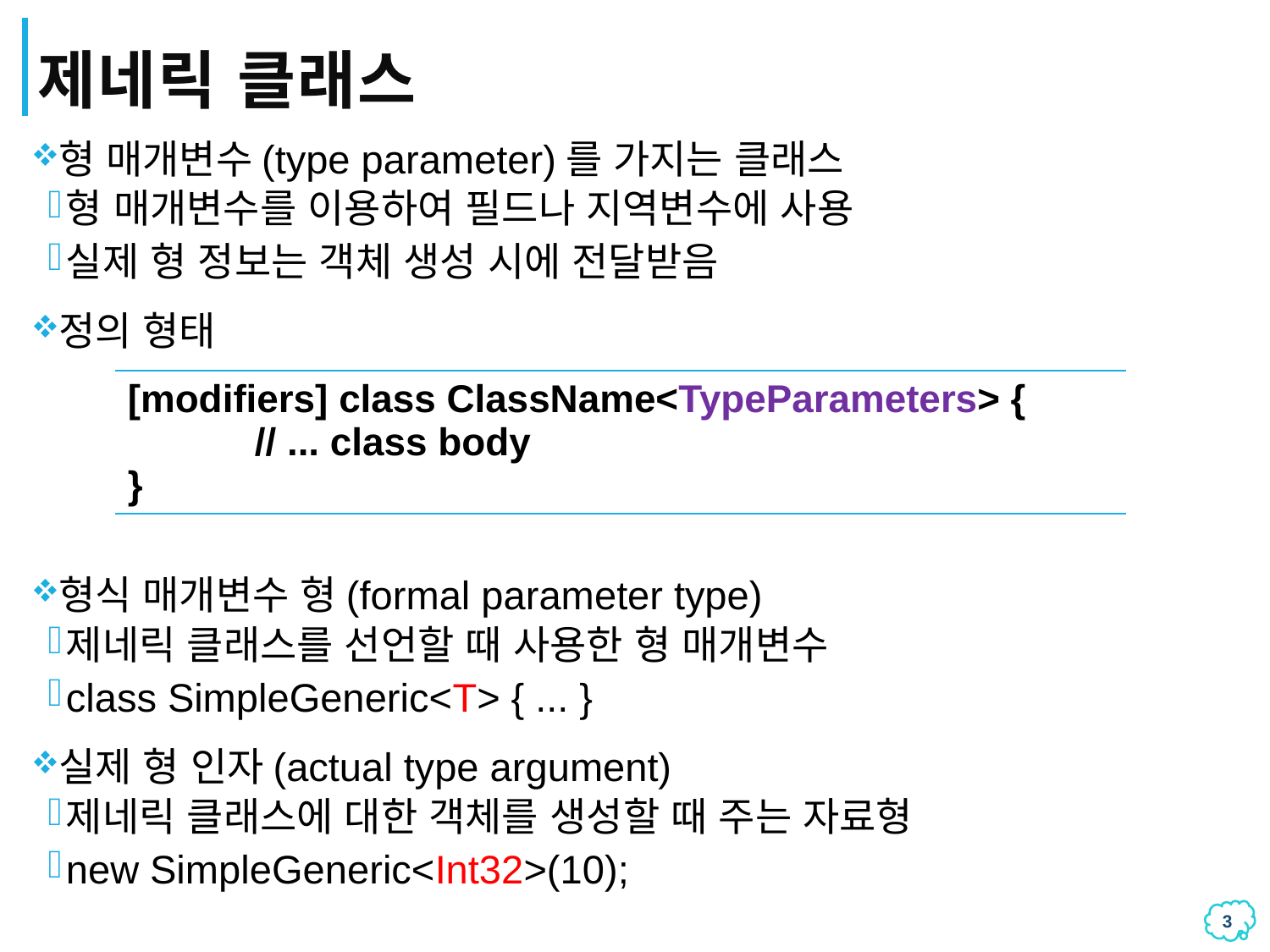

# 제네릭 클래스
형 매개변수(type parameter)를 가지는 클래스
형 매개변수를 이용하여 필드나 지역변수에 사용
실제 형 정보는 객체 생성 시에 전달받음
정의 형태

형식 매개변수 형(formal parameter type)
제네릭 클래스를 선언할 때 사용한 형 매개변수
class SimpleGeneric<T> { ... }
실제 형 인자(actual type argument)
제네릭 클래스에 대한 객체를 생성할 때 주는 자료형
new SimpleGeneric<Int32>(10);

| [modifiers] class ClassName<TypeParameters> { // ... class body } |
| --- |
3